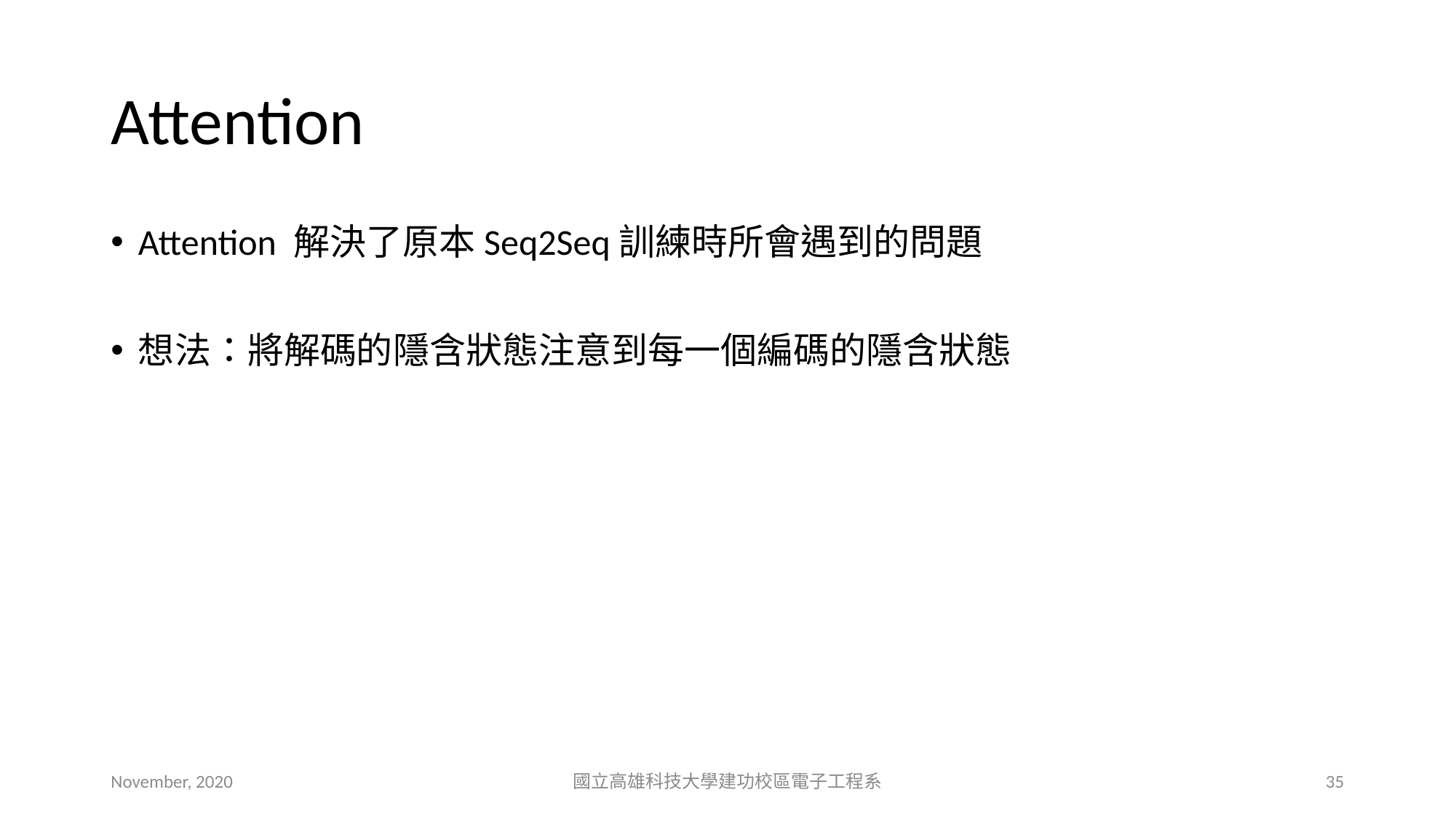

# Attention
Attention 解決了原本Seq2Seq訓練時所會遇到的問題

想法：將解碼的隱含狀態注意到每一個編碼的隱含狀態
November, 2020
國立高雄科技大學建功校區電子工程系
35